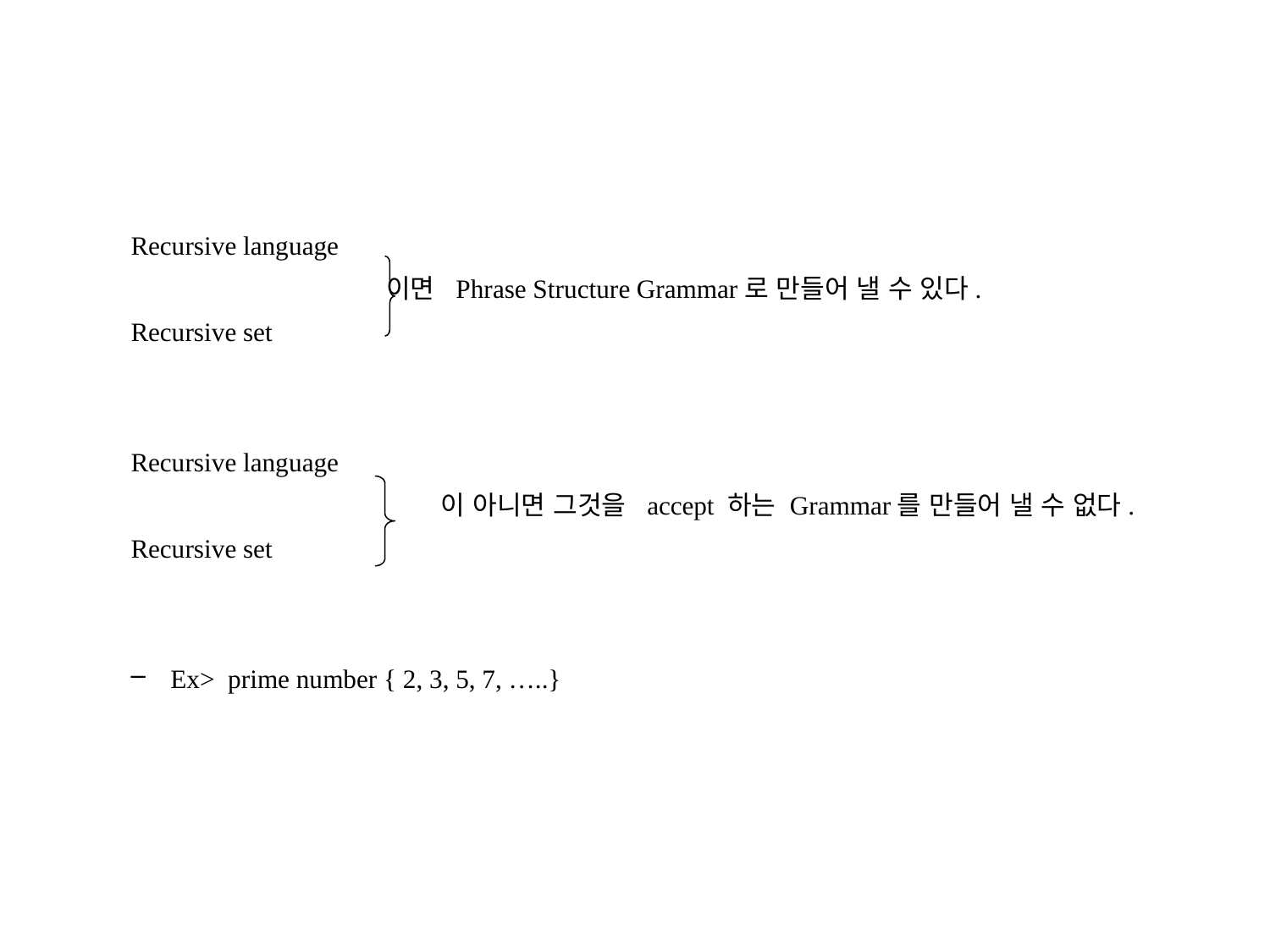

Recursive language
                                          이면  Phrase Structure Grammar로 만들어 낼 수 있다.
Recursive set

Recursive language
                                         이 아니면 그것을  accept 하는 Grammar를 만들어 낼 수 없다.
Recursive set

Ex>  prime number { 2, 3, 5, 7, …..}